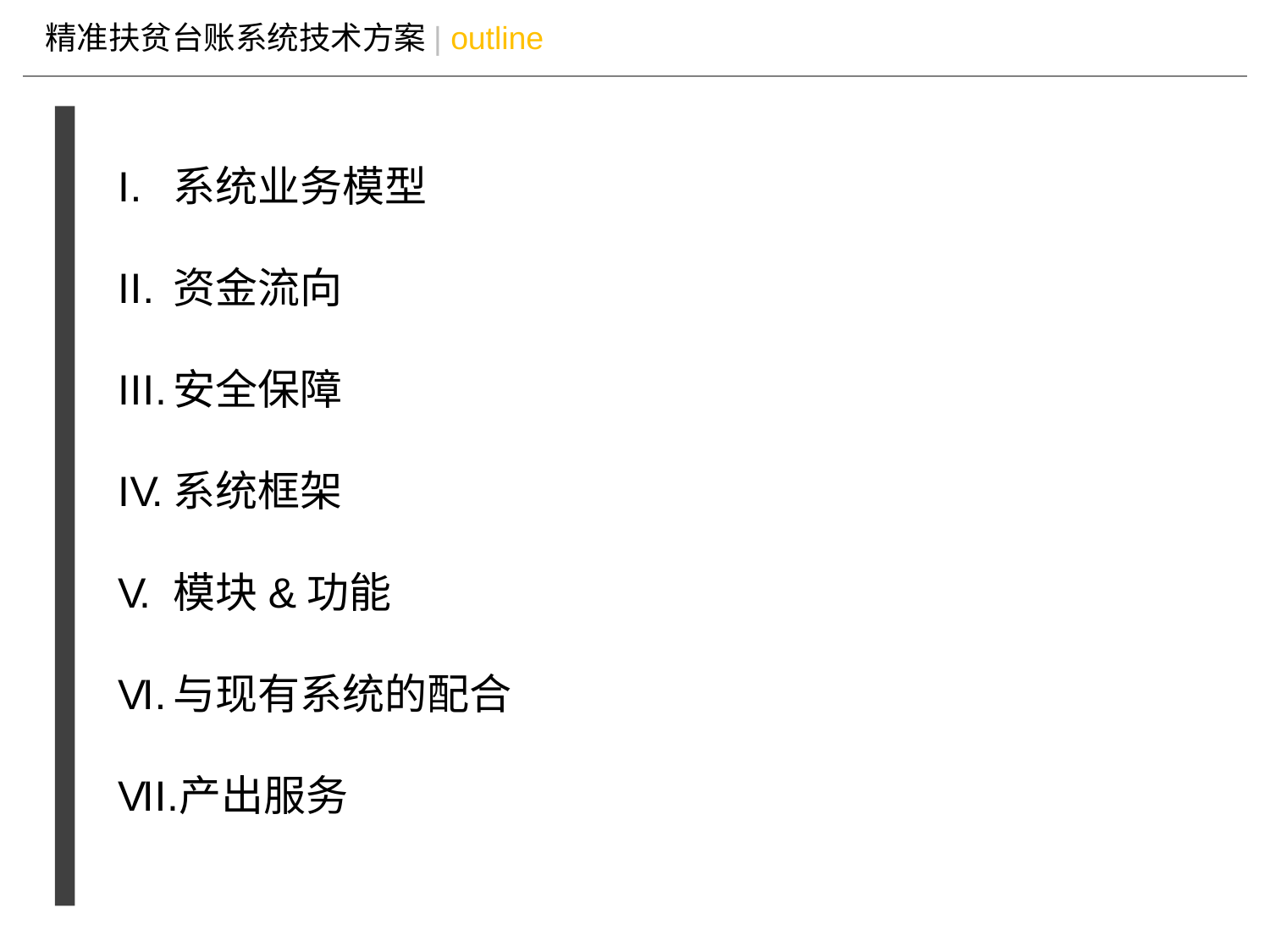

系统业务模型
资金流向
安全保障
系统框架
模块&功能
与现有系统的配合
产出服务

 精准扶贫台账系统技术方案| outline